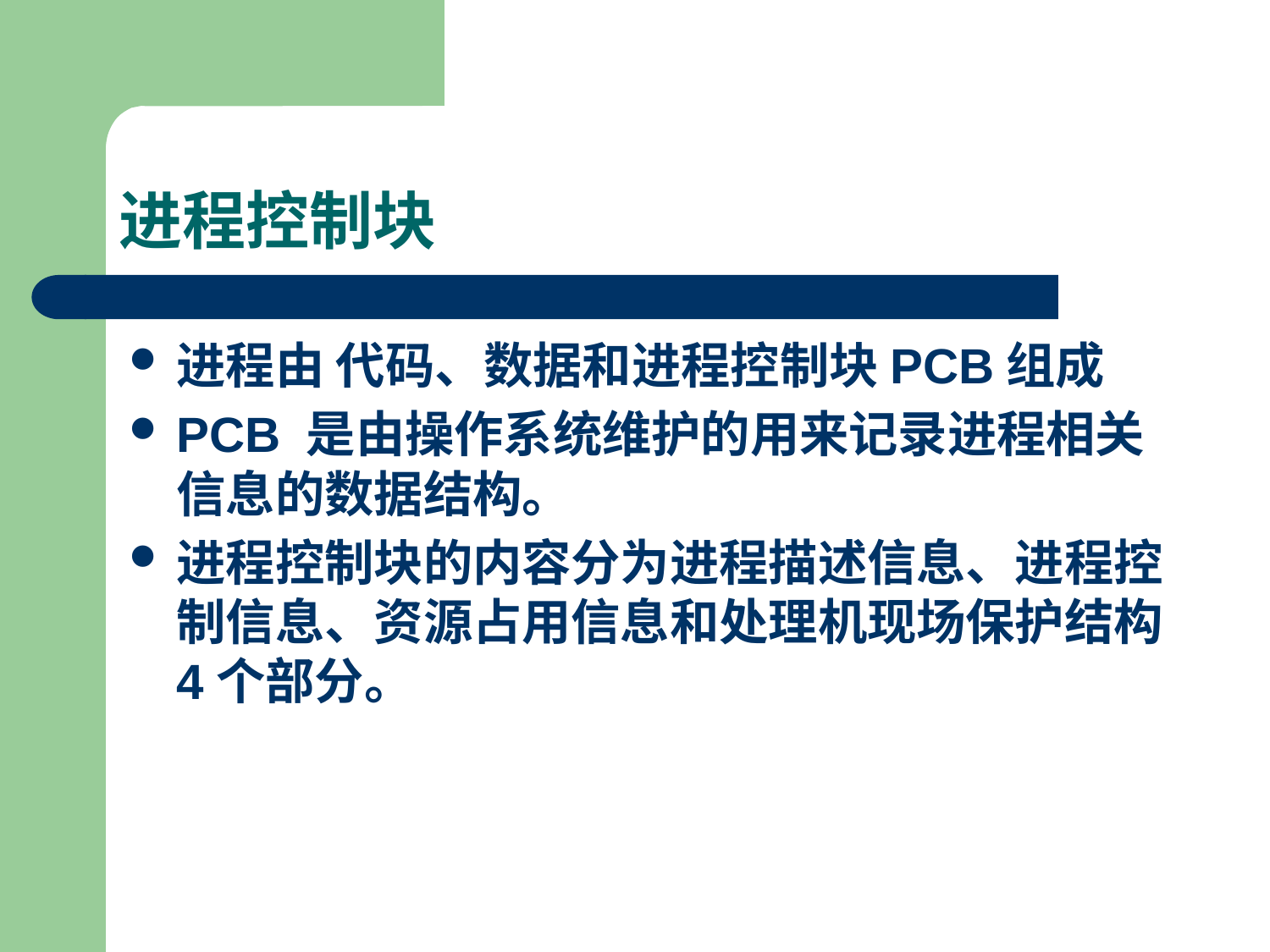

# 进程控制块
进程由 代码、数据和进程控制块PCB组成
PCB 是由操作系统维护的用来记录进程相关信息的数据结构。
进程控制块的内容分为进程描述信息、进程控制信息、资源占用信息和处理机现场保护结构4个部分。